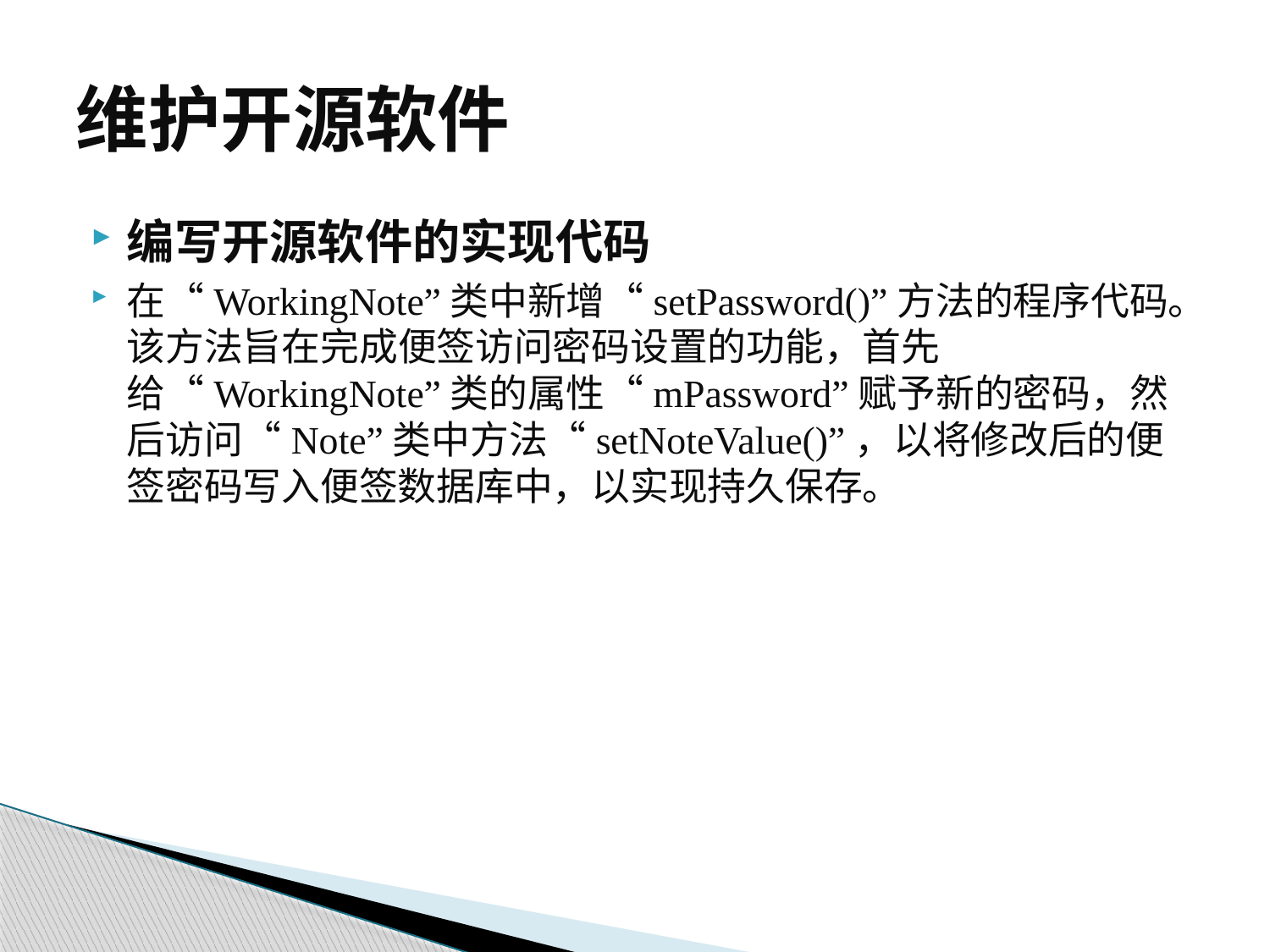

# 维护开源软件
编写开源软件的实现代码
在“WorkingNote”类中新增“setPassword()”方法的程序代码。该方法旨在完成便签访问密码设置的功能，首先给“WorkingNote”类的属性“mPassword”赋予新的密码，然后访问“Note”类中方法“setNoteValue()”，以将修改后的便签密码写入便签数据库中，以实现持久保存。